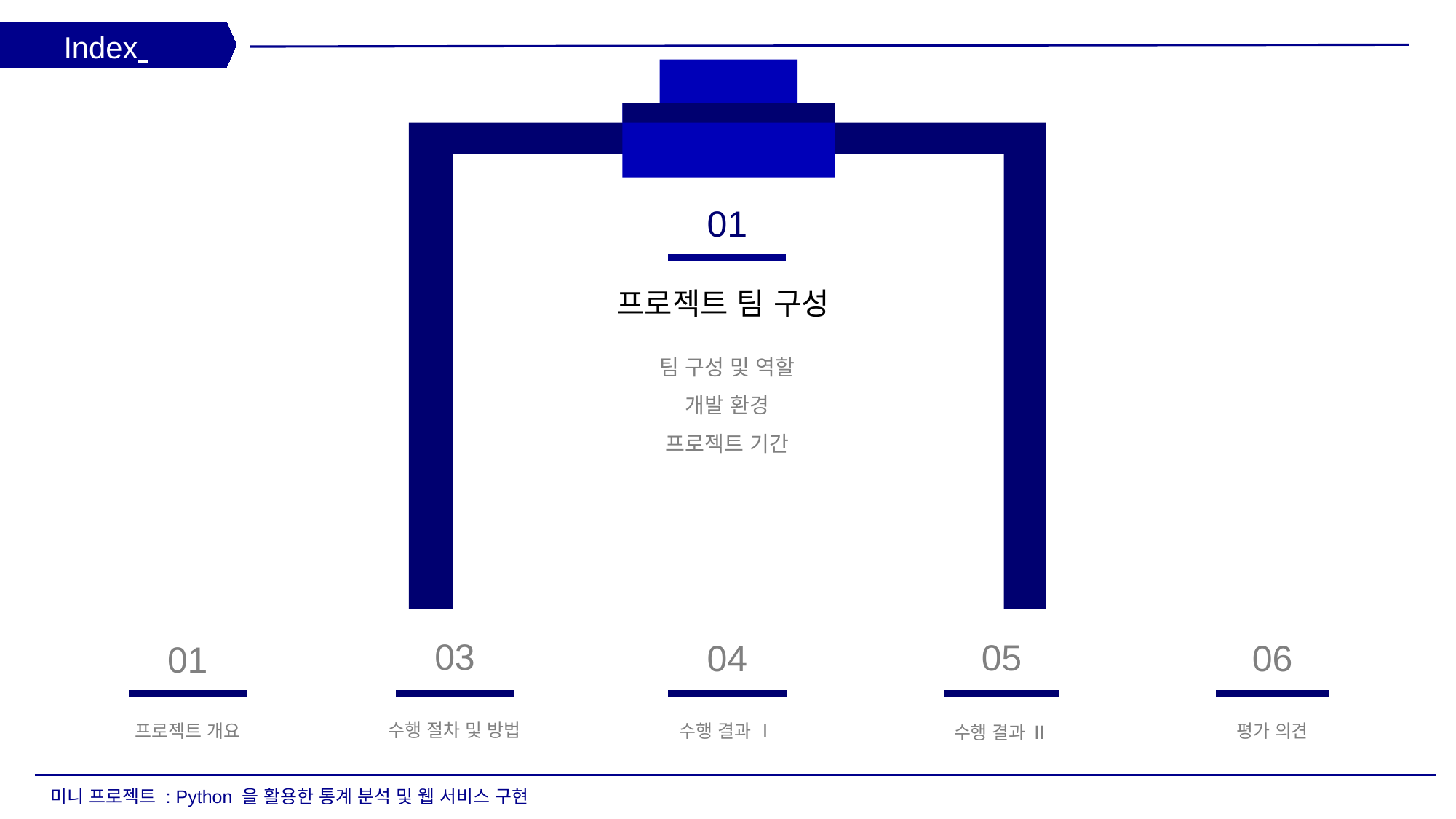

Index

01
프로젝트 팀 구성
팀 구성 및 역할
개발 환경
프로젝트 기간
03
수행 절차 및 방법
05
수행 결과 Ⅱ
06
평가 의견
04
수행 결과 Ⅰ
01
프로젝트 개요
미니 프로젝트 : Python 을 활용한 통계 분석 및 웹 서비스 구현